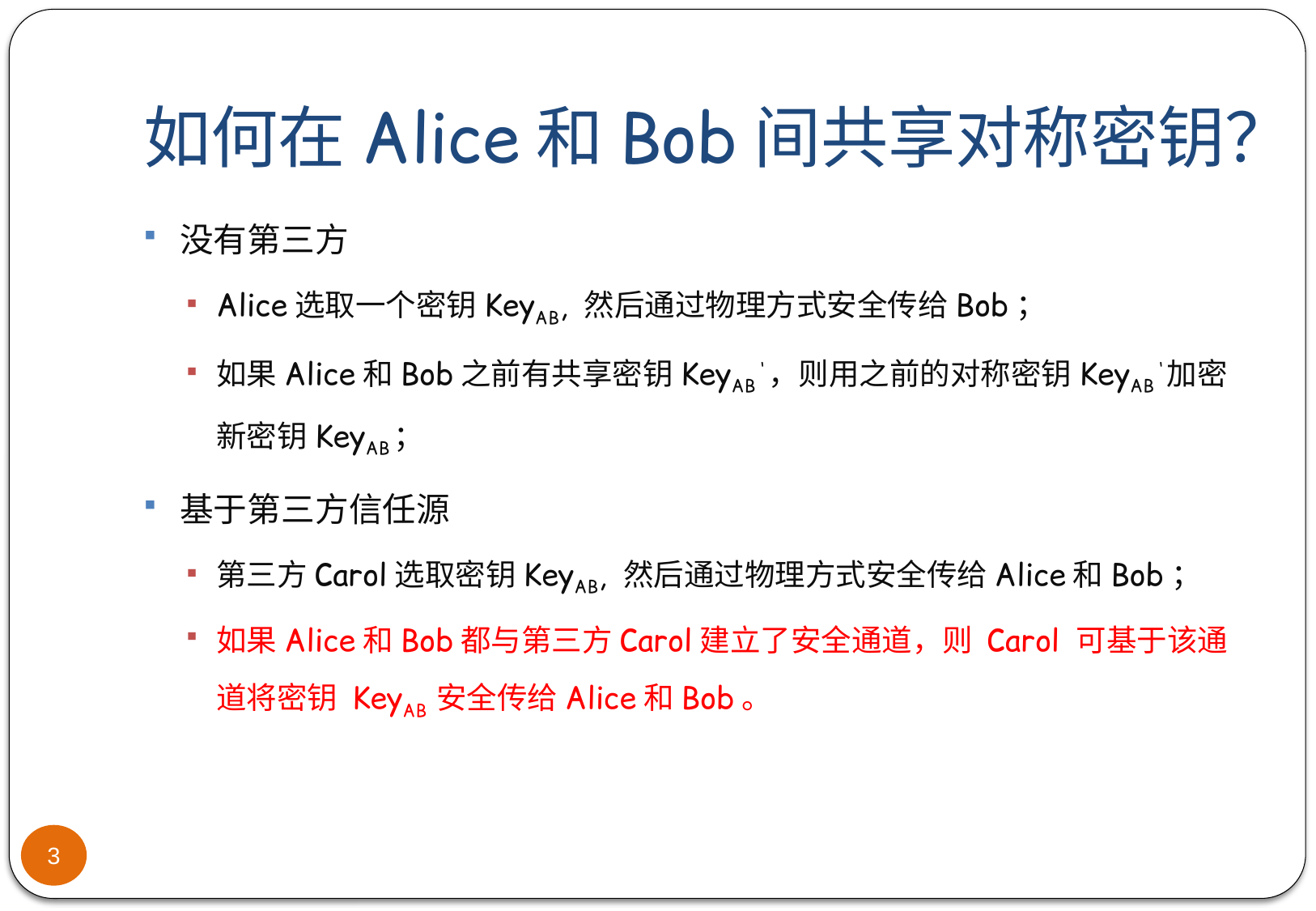

# 如何在Alice和Bob间共享对称密钥？
没有第三方
Alice选取一个密钥KeyAB, 然后通过物理方式安全传给Bob；
如果Alice和Bob之前有共享密钥KeyAB ‘，则用之前的对称密钥KeyAB ‘加密新密钥KeyAB；
基于第三方信任源
第三方Carol选取密钥KeyAB, 然后通过物理方式安全传给Alice和Bob；
如果Alice和Bob都与第三方Carol建立了安全通道，则 Carol 可基于该通道将密钥 KeyAB 安全传给Alice和Bob。

3